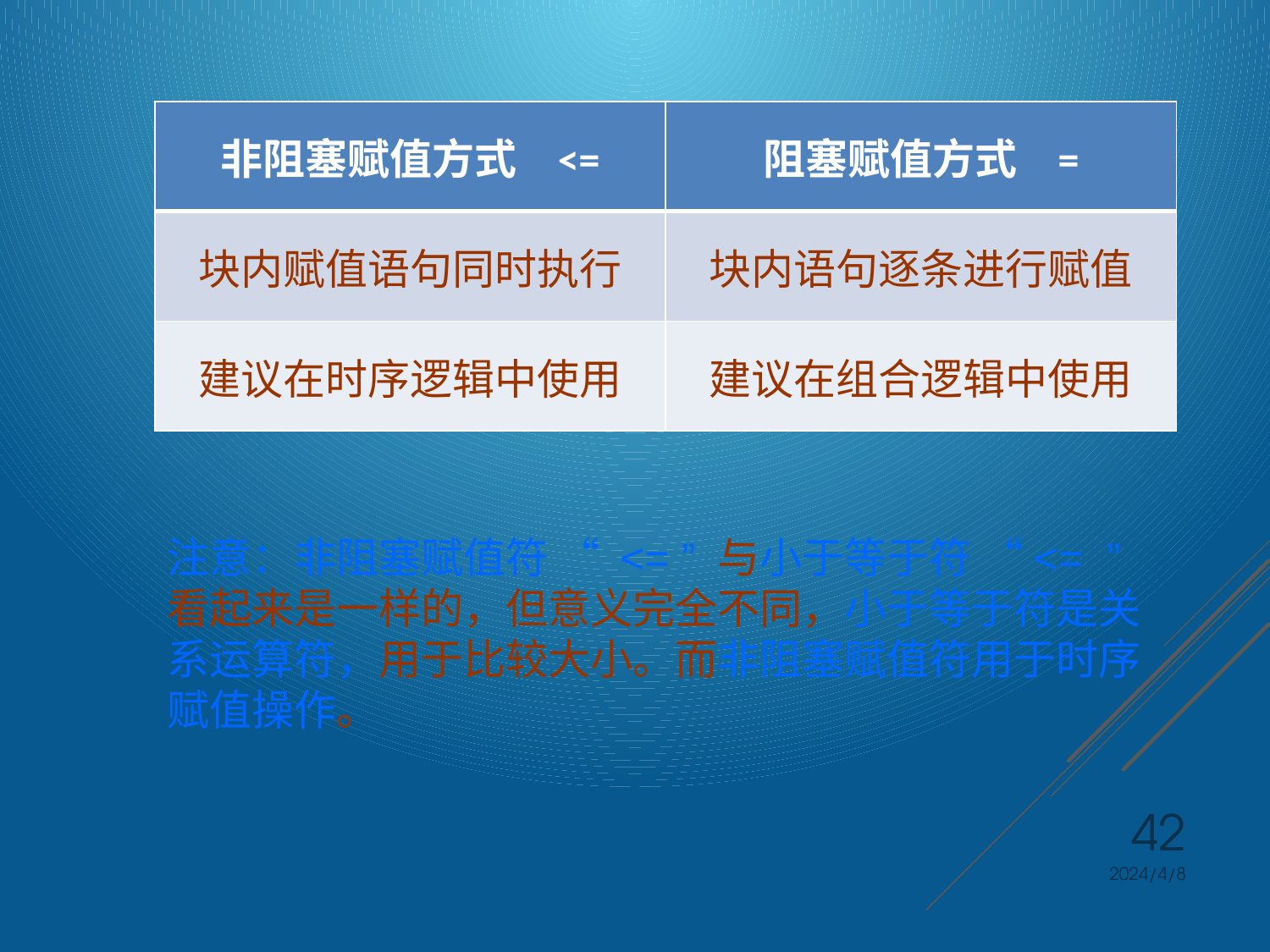

| 非阻塞赋值方式 <= | 阻塞赋值方式 = |
| --- | --- |
| 块内赋值语句同时执行 | 块内语句逐条进行赋值 |
| 建议在时序逻辑中使用 | 建议在组合逻辑中使用 |
注意：非阻塞赋值符 “ <= ” 与小于等于符 “<=  ” 看起来是一样的，但意义完全不同，小于等于符是关系运算符，用于比较大小。而非阻塞赋值符用于时序赋值操作。
42
2024/4/8